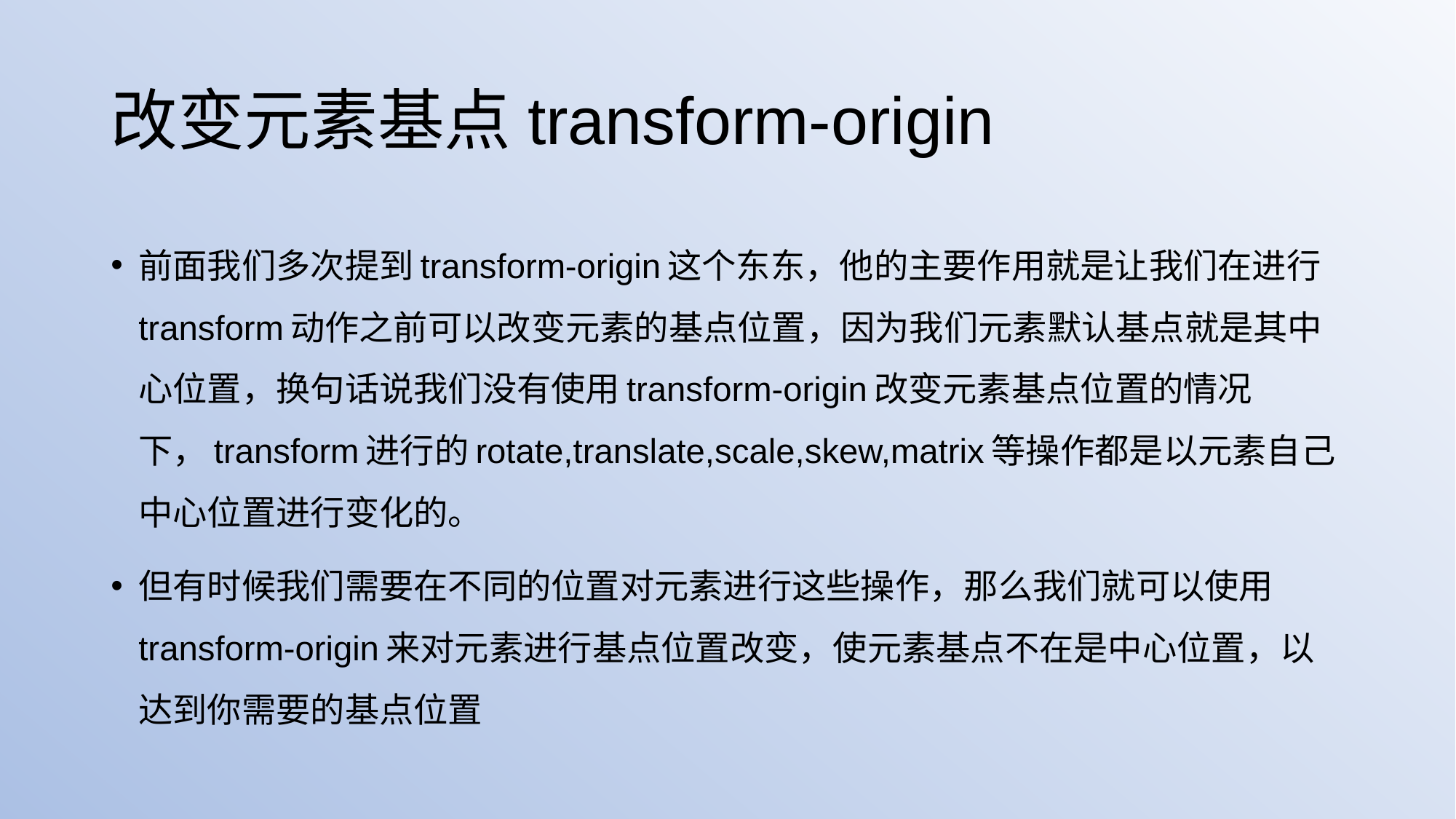

# 改变元素基点transform-origin
前面我们多次提到transform-origin这个东东，他的主要作用就是让我们在进行transform动作之前可以改变元素的基点位置，因为我们元素默认基点就是其中心位置，换句话说我们没有使用transform-origin改变元素基点位置的情况下，transform进行的rotate,translate,scale,skew,matrix等操作都是以元素自己中心位置进行变化的。
但有时候我们需要在不同的位置对元素进行这些操作，那么我们就可以使用transform-origin来对元素进行基点位置改变，使元素基点不在是中心位置，以达到你需要的基点位置